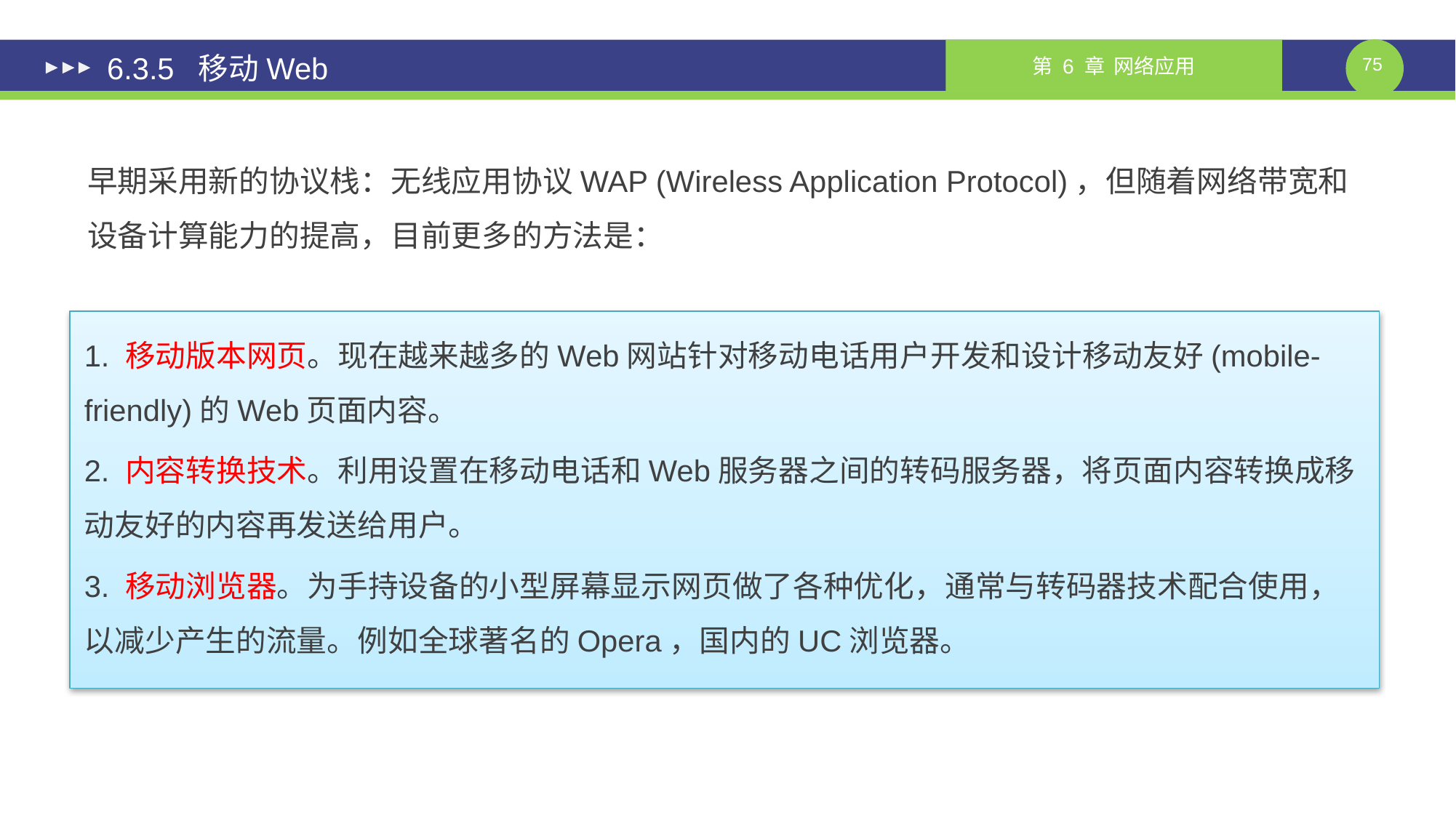

# 6.3.5  移动Web
早期采用新的协议栈：无线应用协议WAP (Wireless Application Protocol)，但随着网络带宽和设备计算能力的提高，目前更多的方法是：
1. 移动版本网页。现在越来越多的Web网站针对移动电话用户开发和设计移动友好(mobile-friendly)的Web页面内容。
2. 内容转换技术。利用设置在移动电话和Web服务器之间的转码服务器，将页面内容转换成移动友好的内容再发送给用户。
3. 移动浏览器。为手持设备的小型屏幕显示网页做了各种优化，通常与转码器技术配合使用，以减少产生的流量。例如全球著名的Opera，国内的UC浏览器。
课件制作人：谢钧  谢希仁